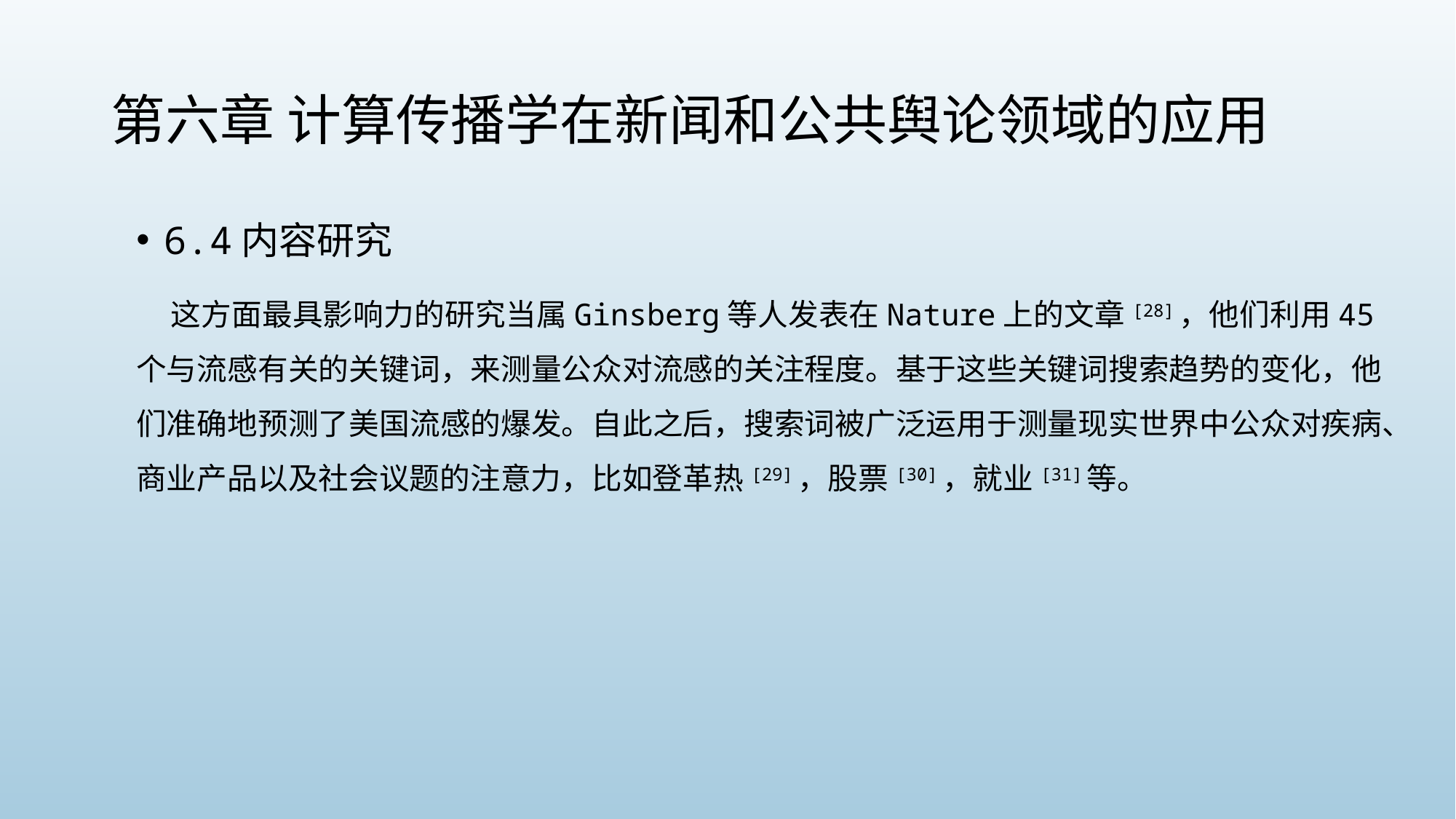

# 第六章 计算传播学在新闻和公共舆论领域的应用
6.4内容研究
    这方面最具影响力的研究当属Ginsberg等人发表在Nature上的文章[28]，他们利用45个与流感有关的关键词，来测量公众对流感的关注程度。基于这些关键词搜索趋势的变化，他们准确地预测了美国流感的爆发。自此之后，搜索词被广泛运用于测量现实世界中公众对疾病、商业产品以及社会议题的注意力，比如登革热[29]，股票[30]，就业[31]等。